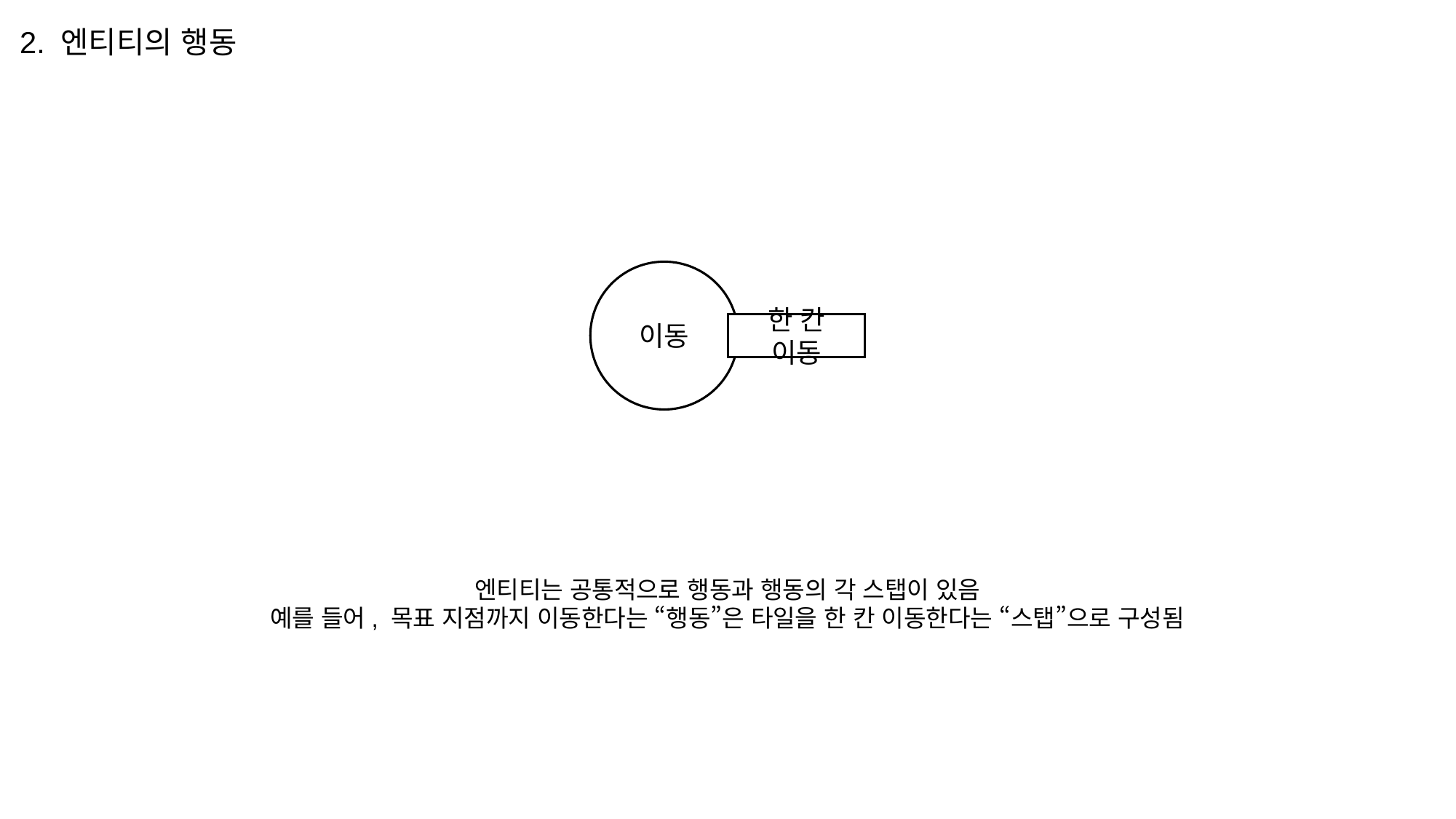

2. 엔티티의 행동
이동
한 칸 이동
엔티티는 공통적으로 행동과 행동의 각 스탭이 있음
예를 들어, 목표 지점까지 이동한다는 “행동”은 타일을 한 칸 이동한다는 “스탭”으로 구성됨